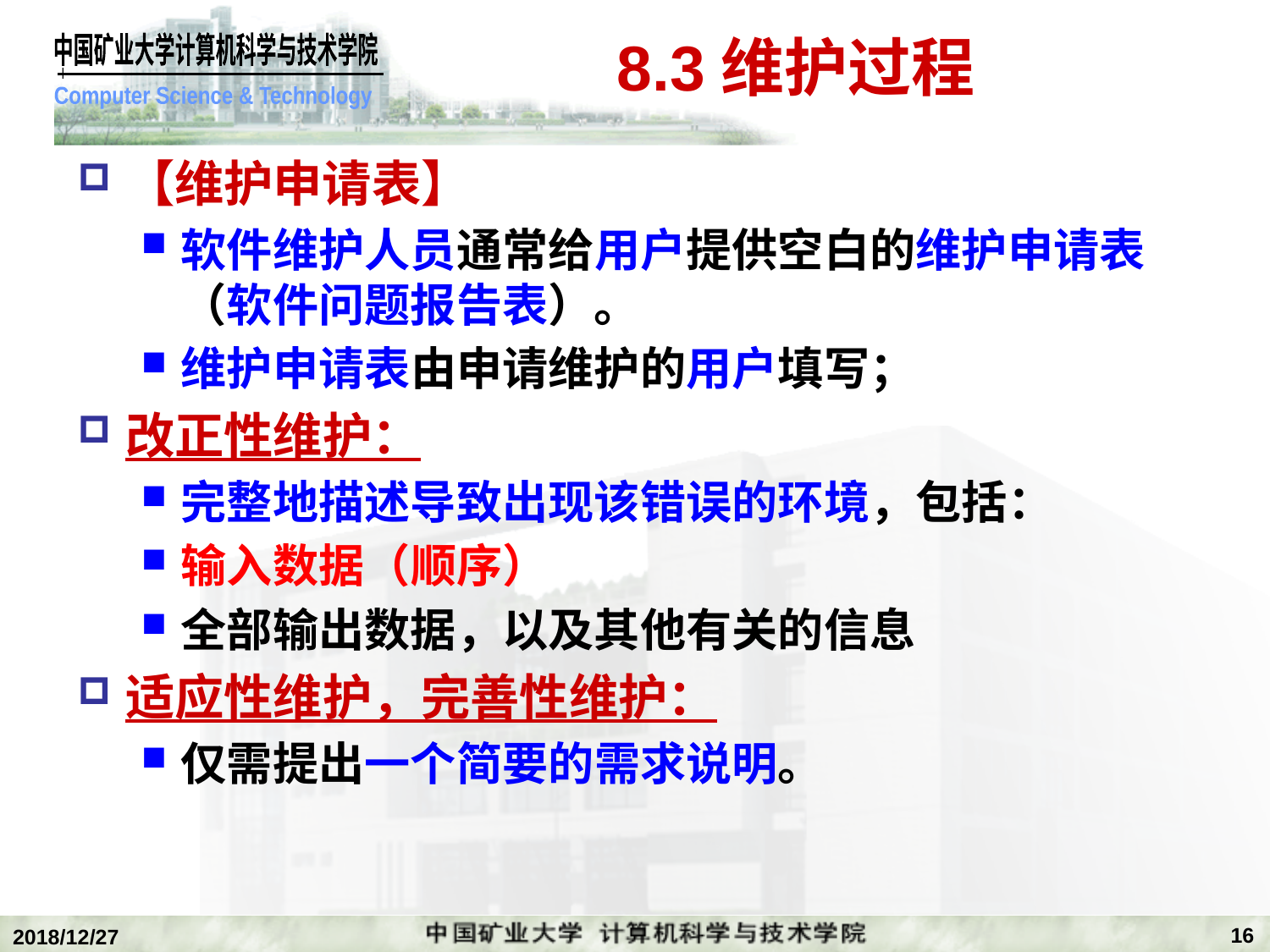

# 8.3维护过程
【维护申请表】
软件维护人员通常给用户提供空白的维护申请表（软件问题报告表）。
维护申请表由申请维护的用户填写；
改正性维护：
完整地描述导致出现该错误的环境，包括：
输入数据（顺序）
全部输出数据，以及其他有关的信息
适应性维护，完善性维护：
仅需提出一个简要的需求说明。
16
2018/12/27